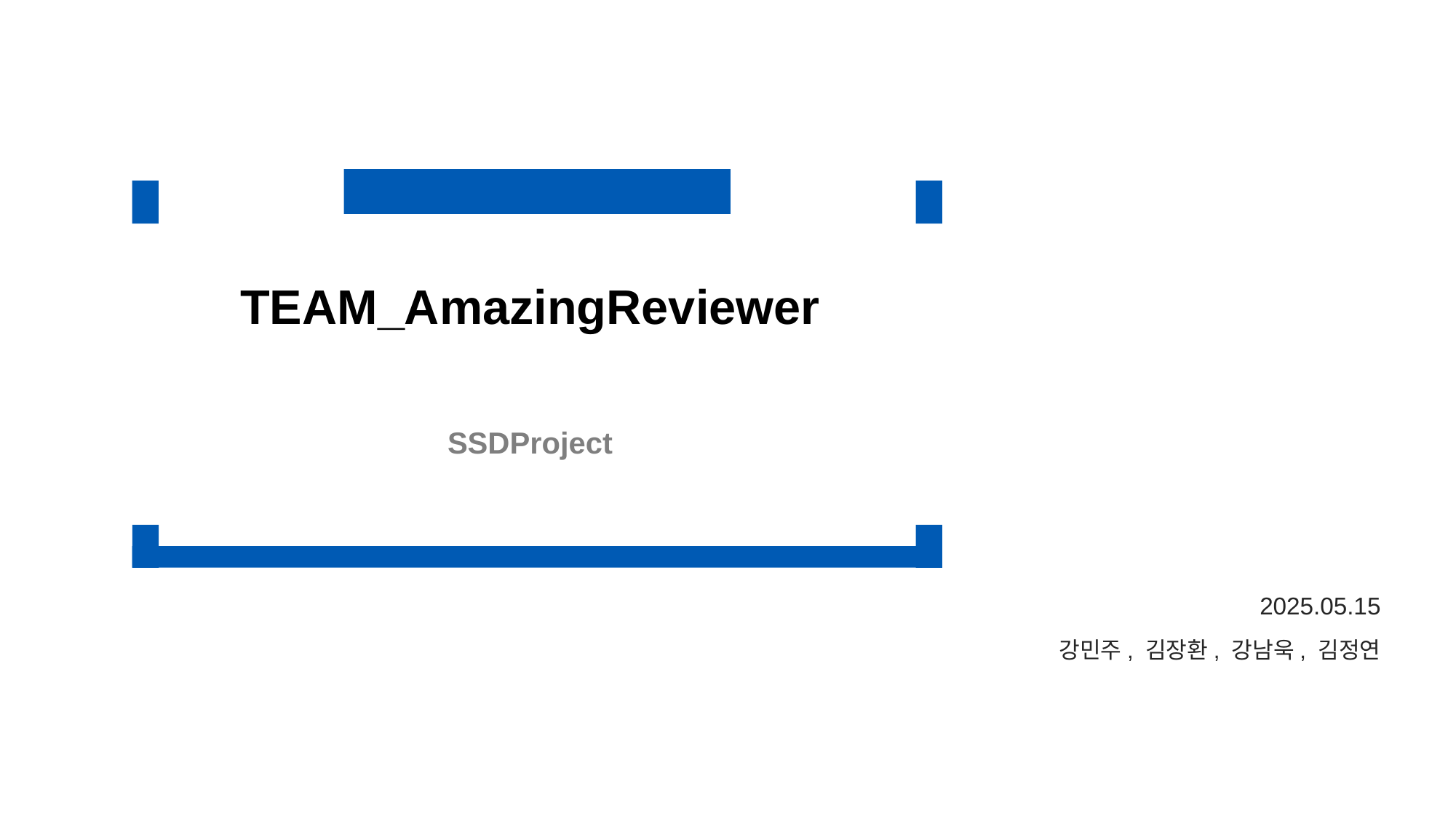

TEAM_AmazingReviewer
SSDProject
2025.05.15
강민주, 김장환, 강남욱, 김정연